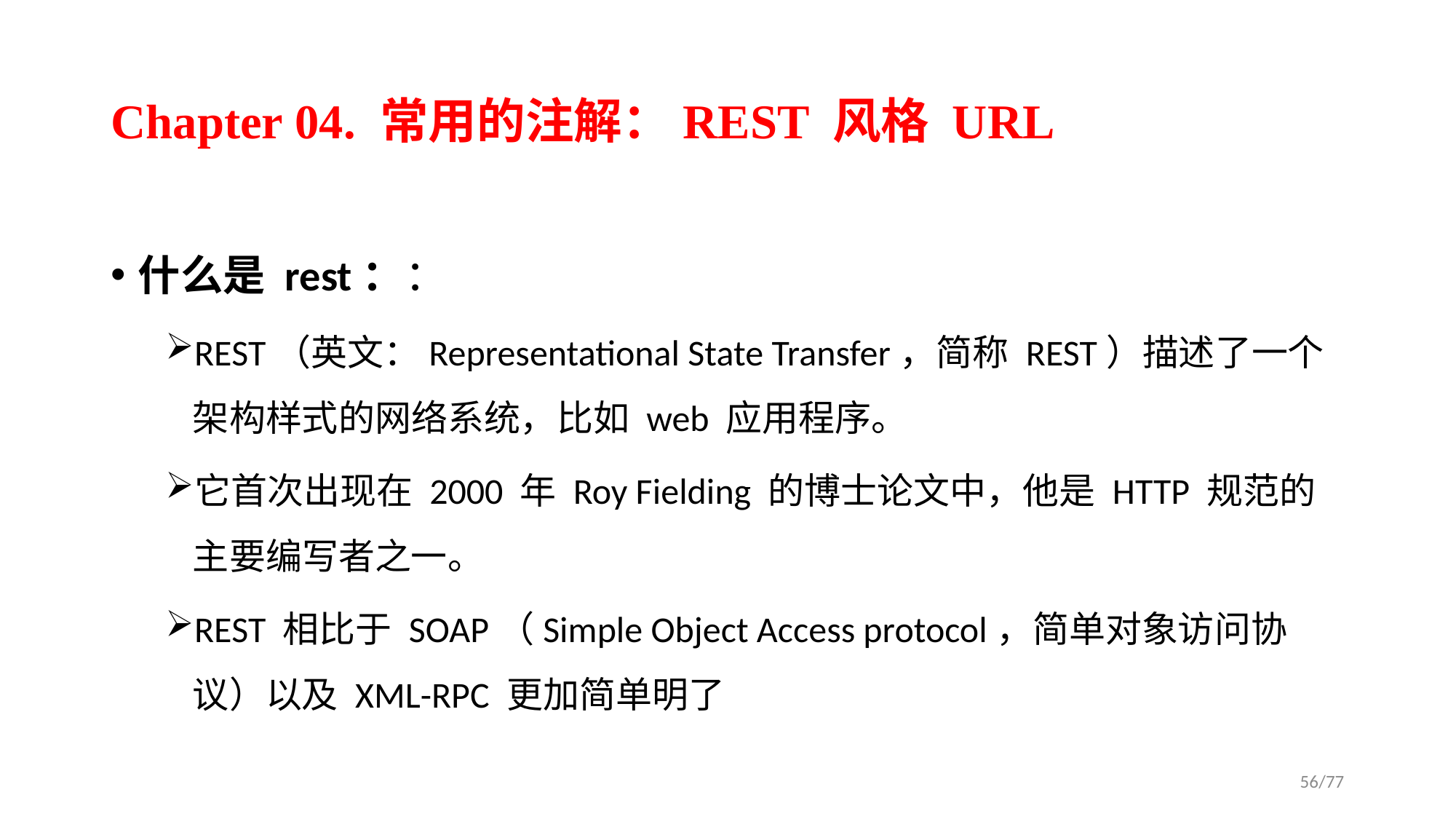

# Chapter 04. 常用的注解：REST 风格 URL
什么是 rest：：
REST（英文：Representational State Transfer，简称 REST）描述了一个架构样式的网络系统，比如 web 应用程序。
它首次出现在 2000 年 Roy Fielding 的博士论文中，他是 HTTP 规范的主要编写者之一。
REST 相比于 SOAP（Simple Object Access protocol，简单对象访问协议）以及 XML-RPC 更加简单明了
56